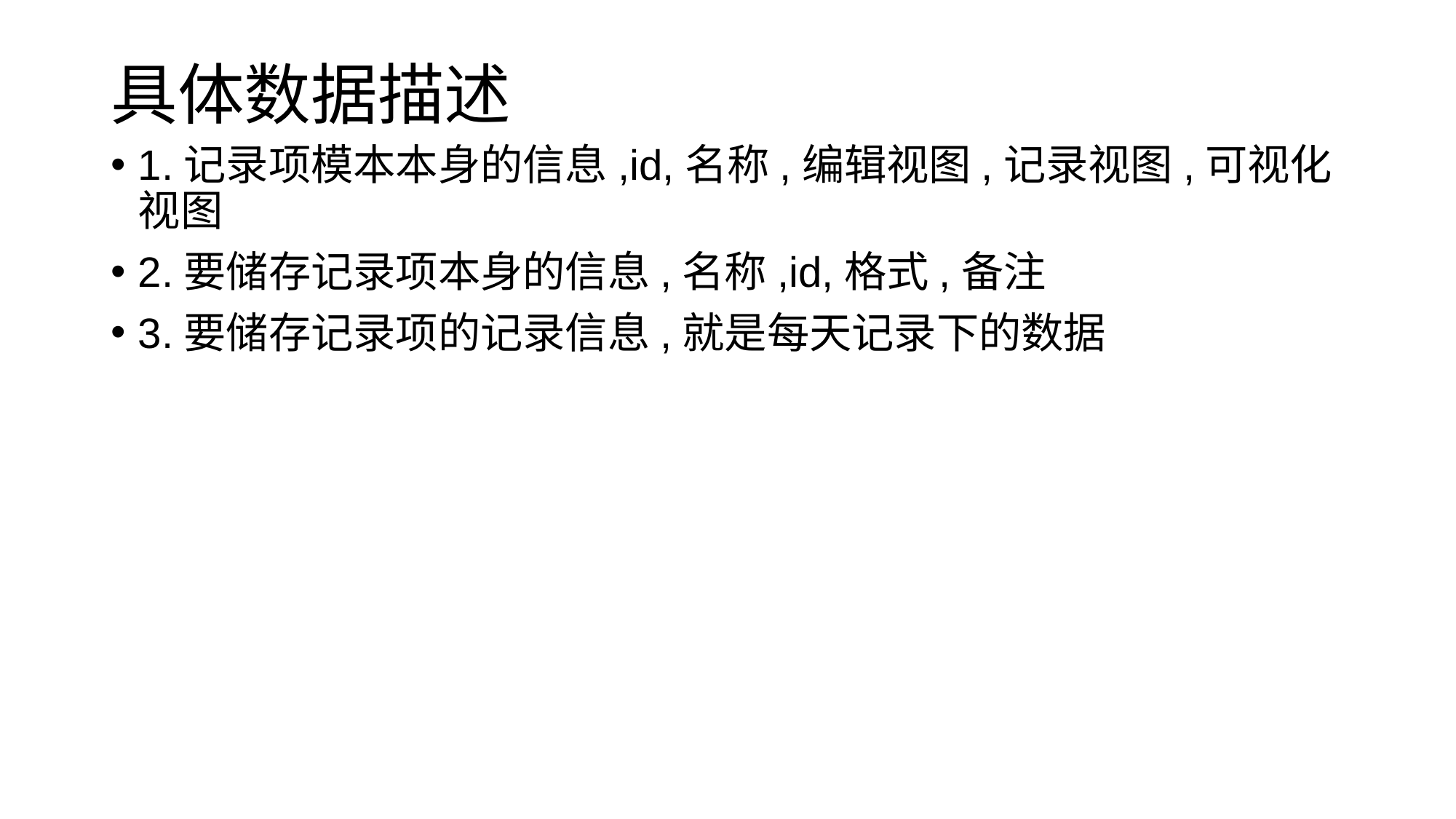

# 具体数据描述
1.记录项模本本身的信息,id,名称,编辑视图,记录视图,可视化视图
2.要储存记录项本身的信息,名称,id,格式,备注
3.要储存记录项的记录信息,就是每天记录下的数据